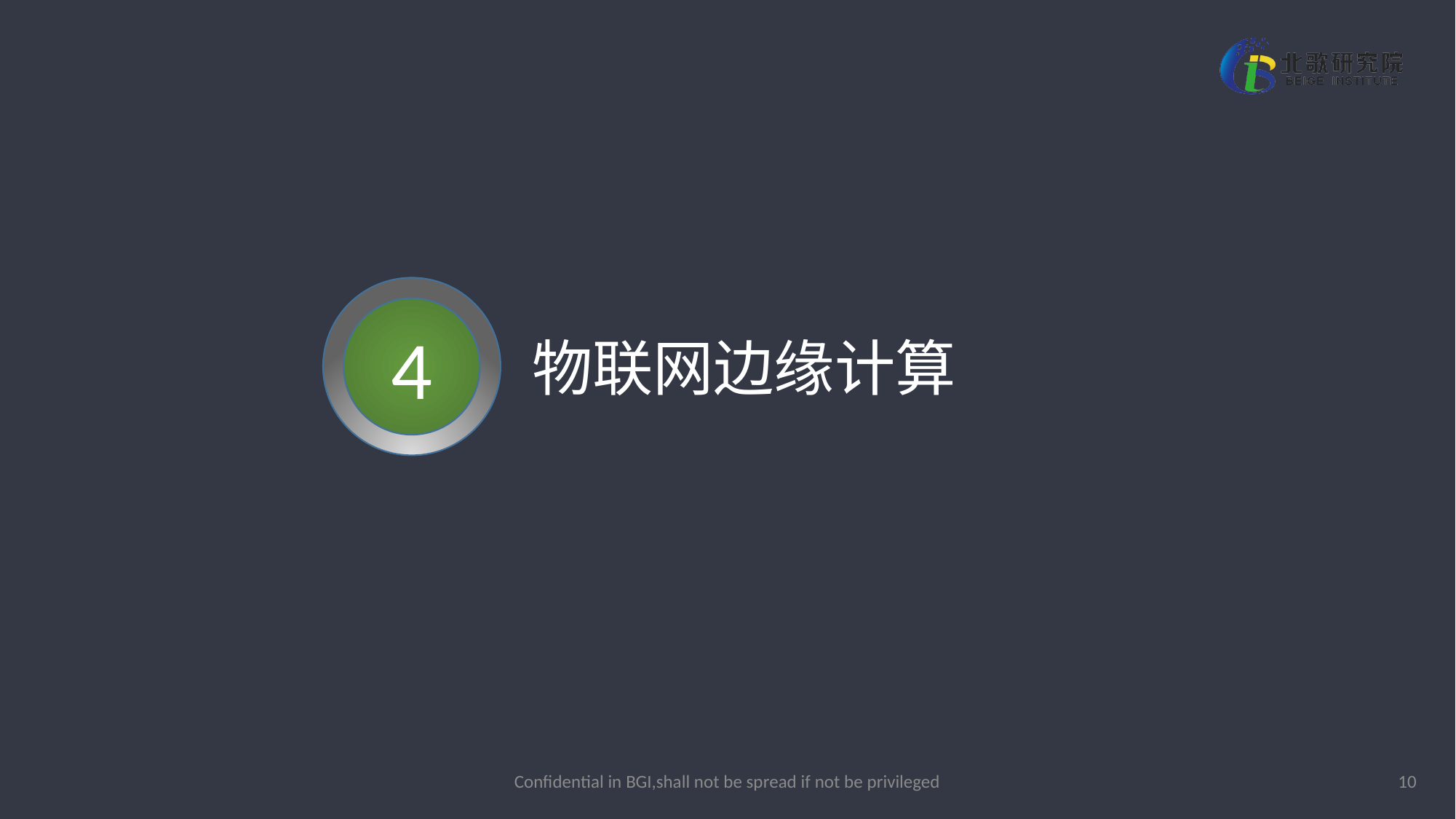

4
物联网边缘计算
Confidential in BGI,shall not be spread if not be privileged
10